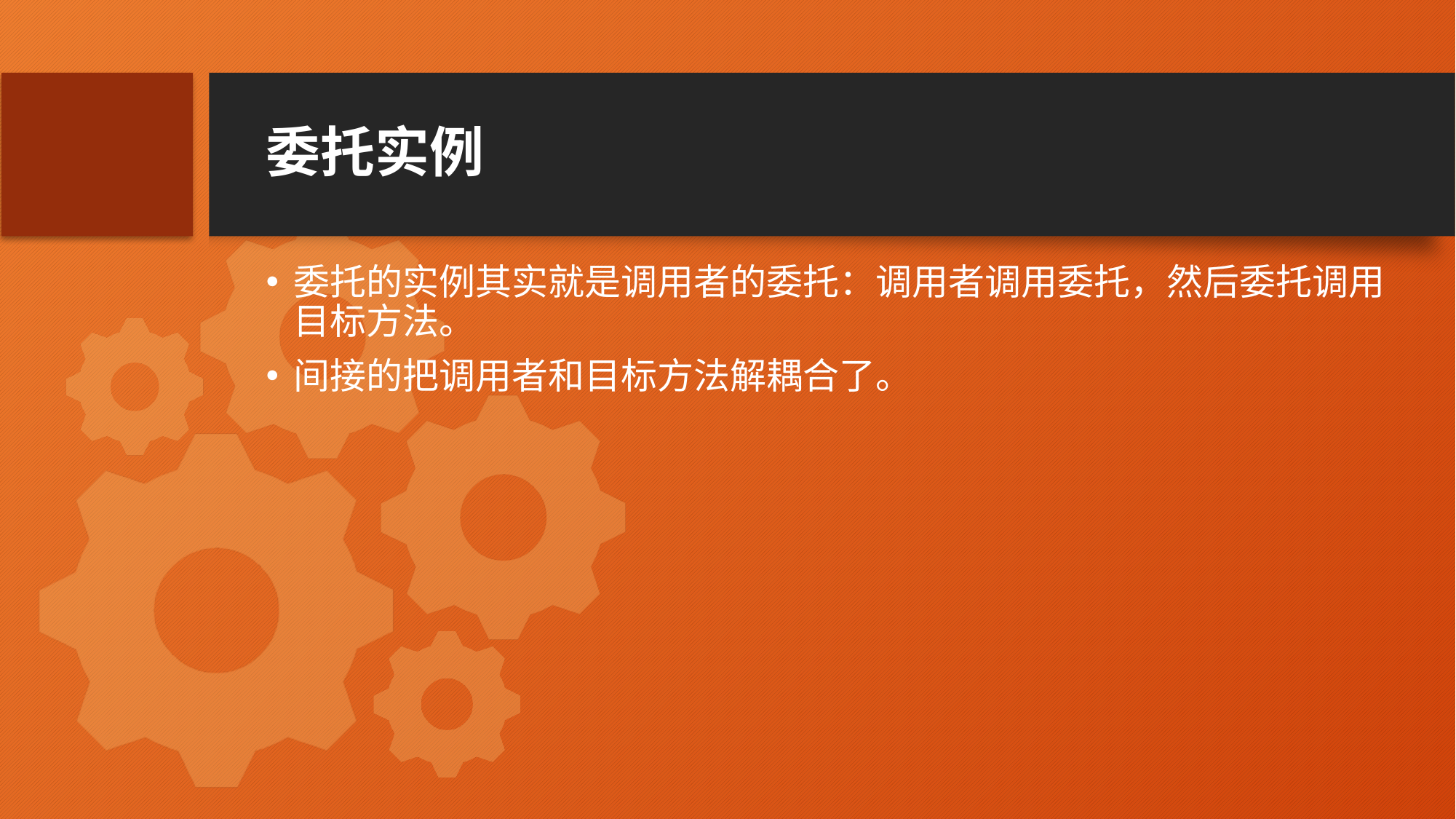

# 委托实例
委托的实例其实就是调用者的委托：调用者调用委托，然后委托调用目标方法。
间接的把调用者和目标方法解耦合了。